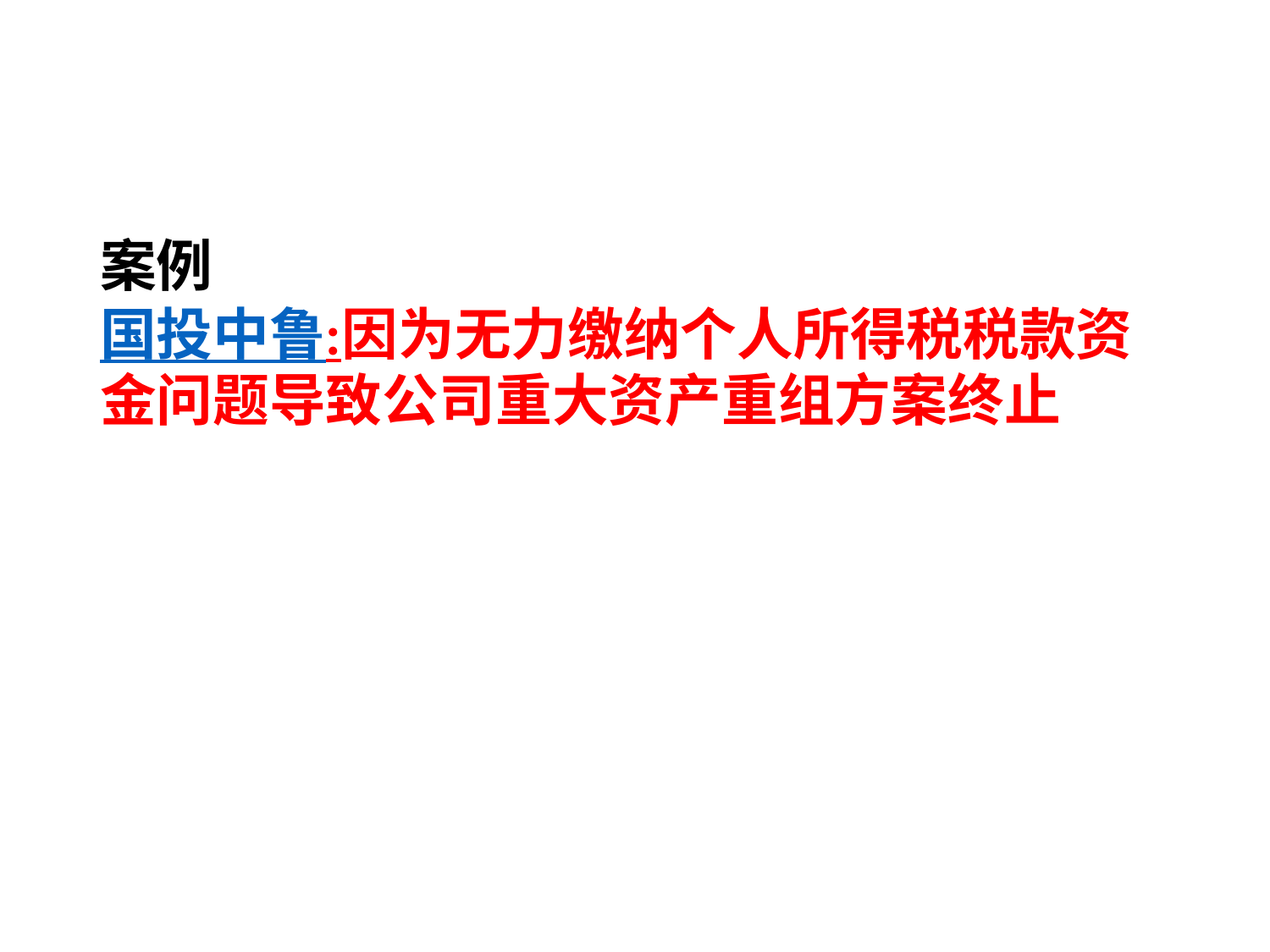

#
案例
国投中鲁:因为无力缴纳个人所得税税款资金问题导致公司重大资产重组方案终止